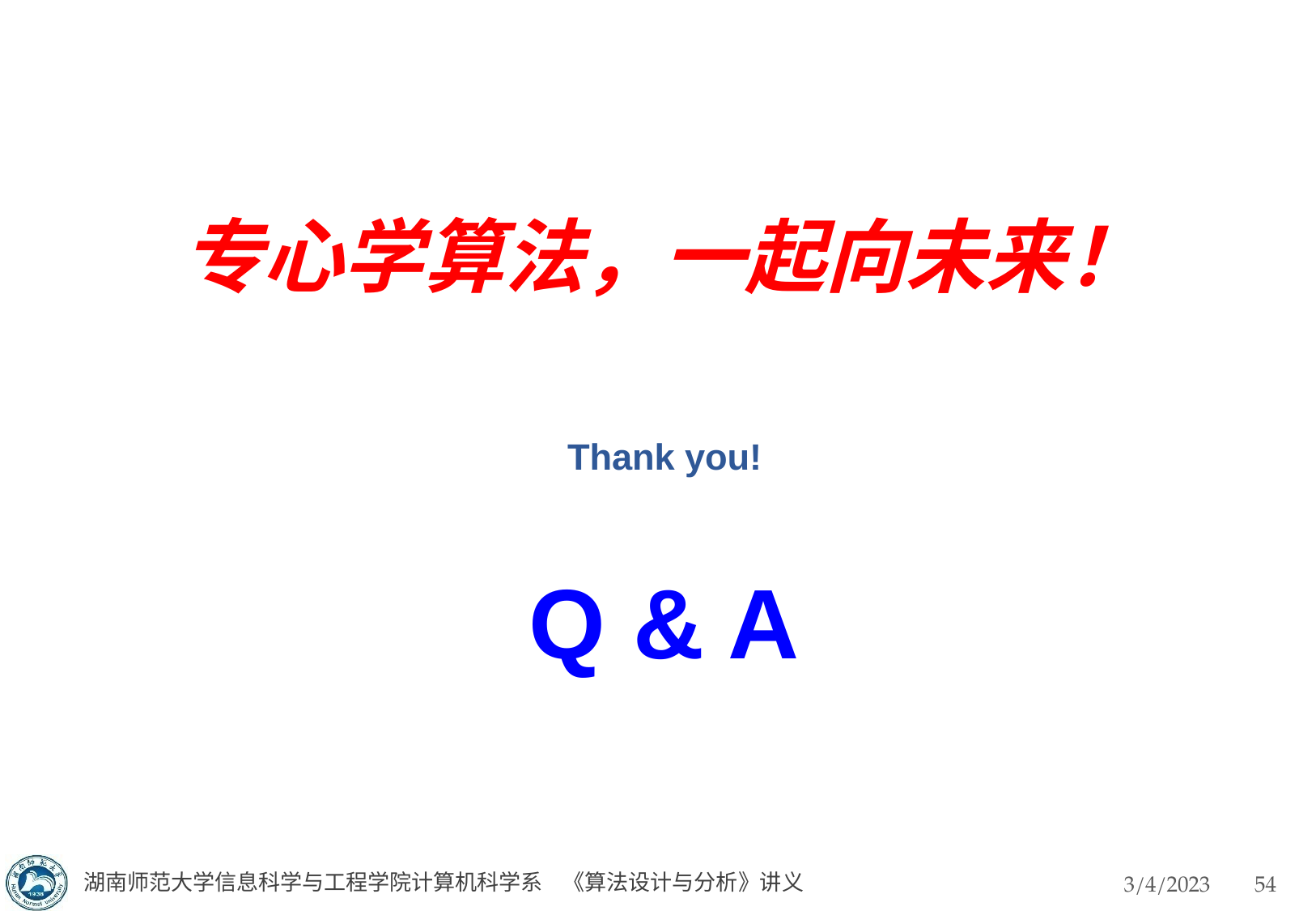

专心学算法，一起向未来！

Thank you!
Q & A
湖南师范大学信息科学与工程学院计算机科学系   《算法设计与分析》讲义
3/4/2023
54